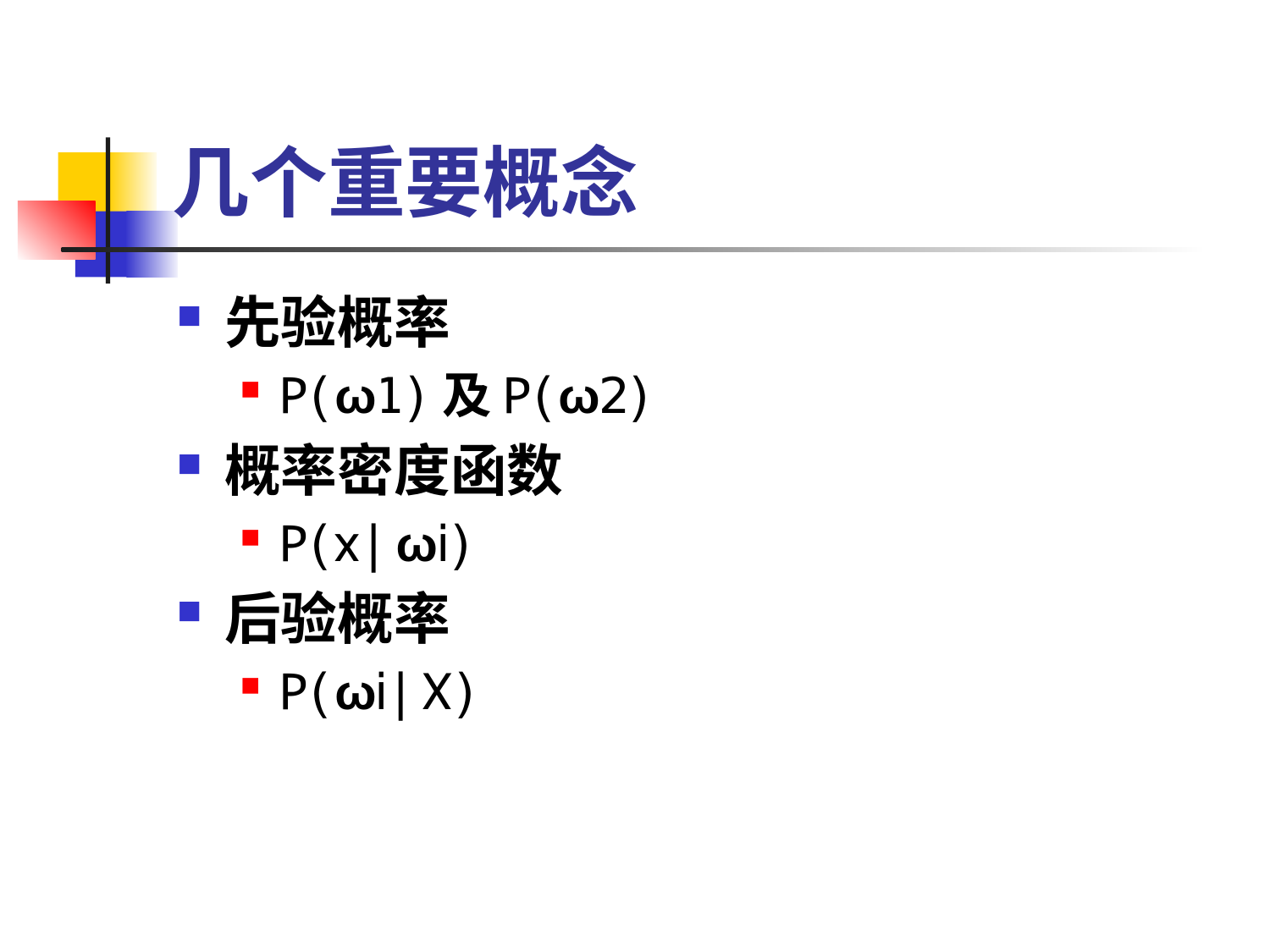

# 几个重要概念
先验概率
P(ω1)及P(ω2)
概率密度函数
P(x|ωi)
后验概率
P(ωi|X)